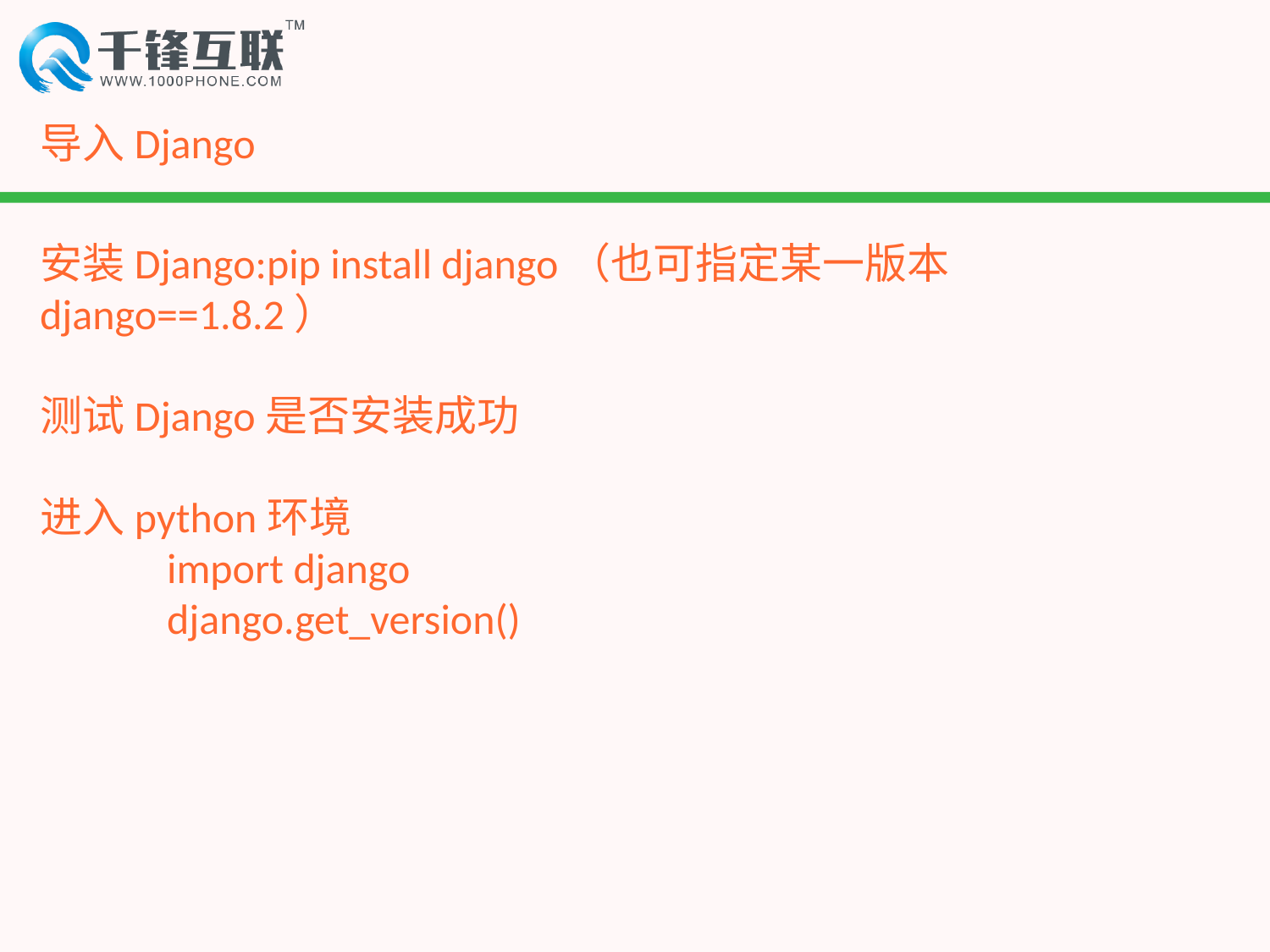

# 导入Django
安装Django:pip install django（也可指定某一版本 django==1.8.2）

测试Django是否安装成功

进入python环境
	import django
	django.get_version()